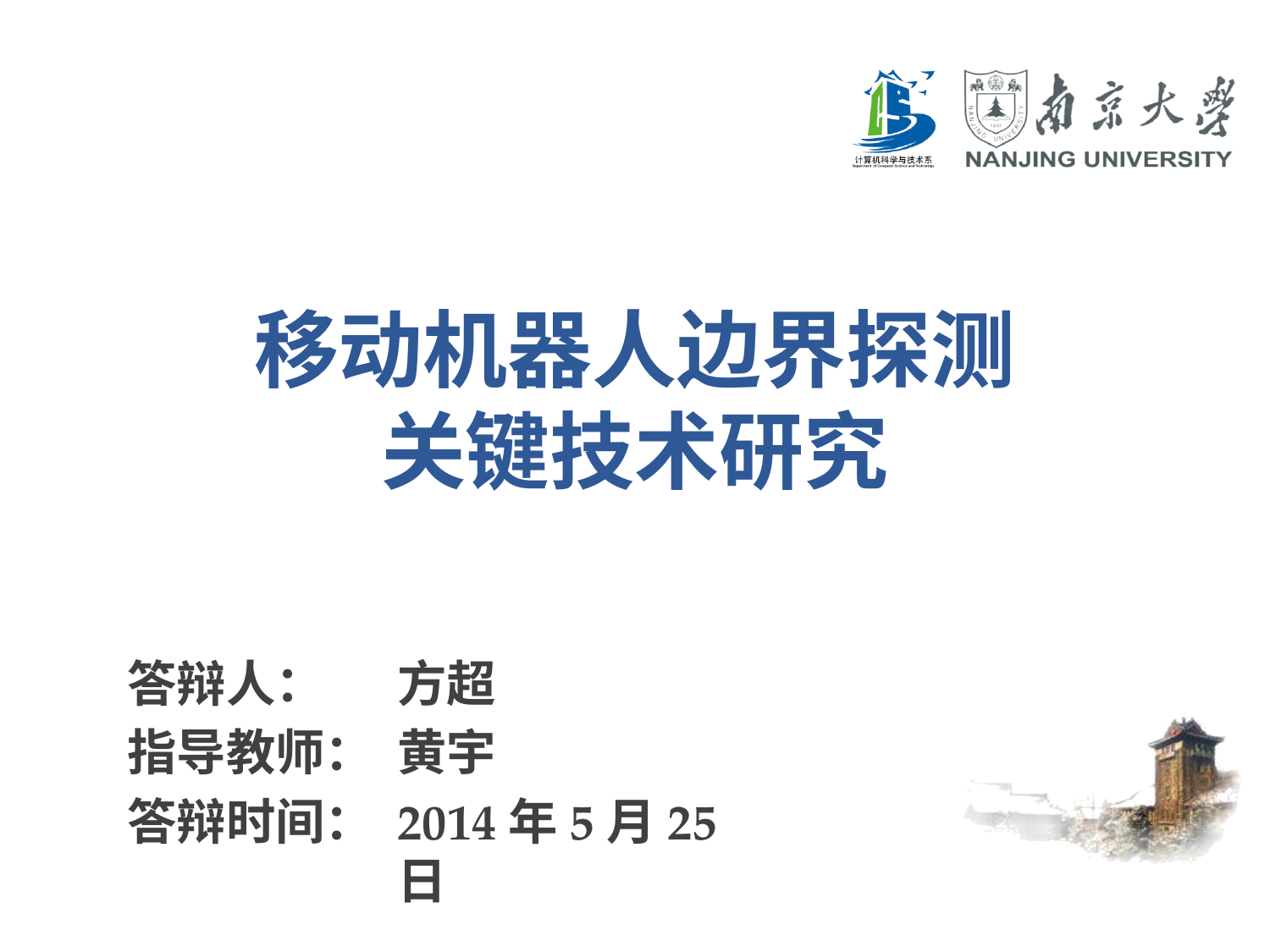

# 移动机器人边界探测 关键技术研究
答辩人：
指导教师：
答辩时间：
方超
黄宇
2014年5月25日